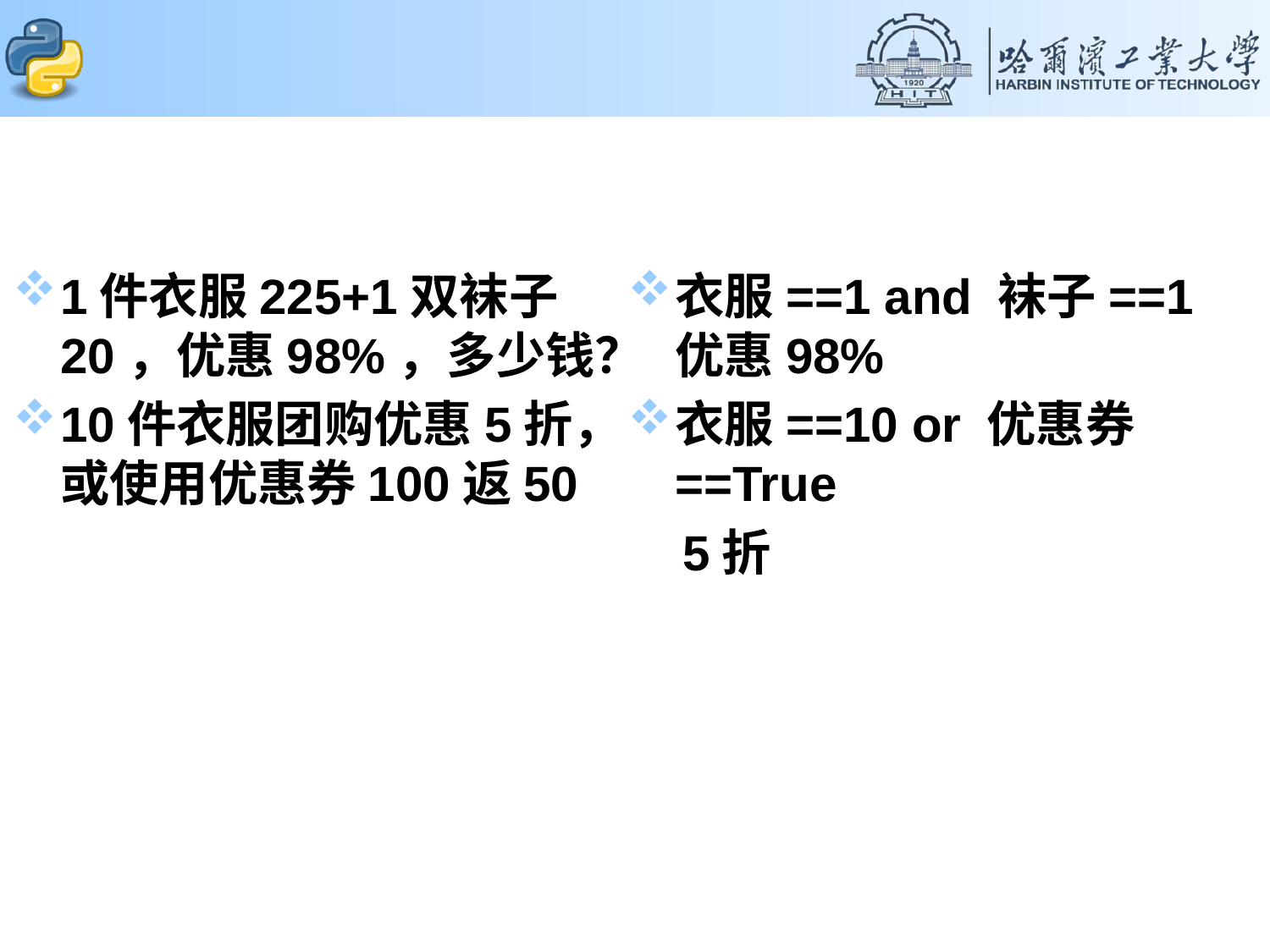

#
1件衣服225+1双袜子20，优惠98%，多少钱？
10件衣服团购优惠5折，或使用优惠券100返50
衣服==1 and 袜子==1优惠98%
衣服==10 or 优惠券==True
    5折